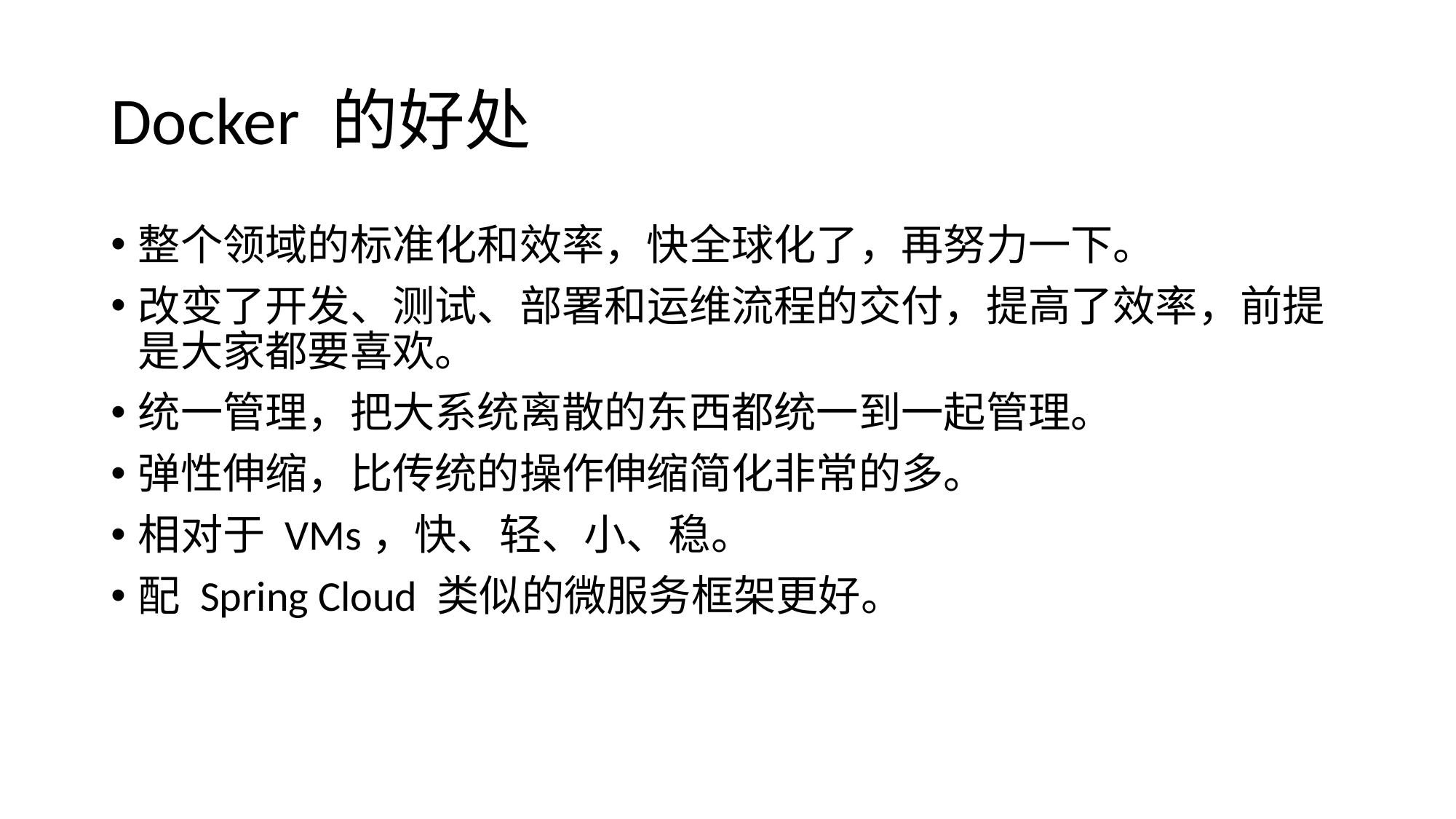

# Docker 的好处
整个领域的标准化和效率，快全球化了，再努力一下。
改变了开发、测试、部署和运维流程的交付，提高了效率，前提是大家都要喜欢。
统一管理，把大系统离散的东西都统一到一起管理。
弹性伸缩，比传统的操作伸缩简化非常的多。
相对于 VMs，快、轻、小、稳。
配 Spring Cloud 类似的微服务框架更好。